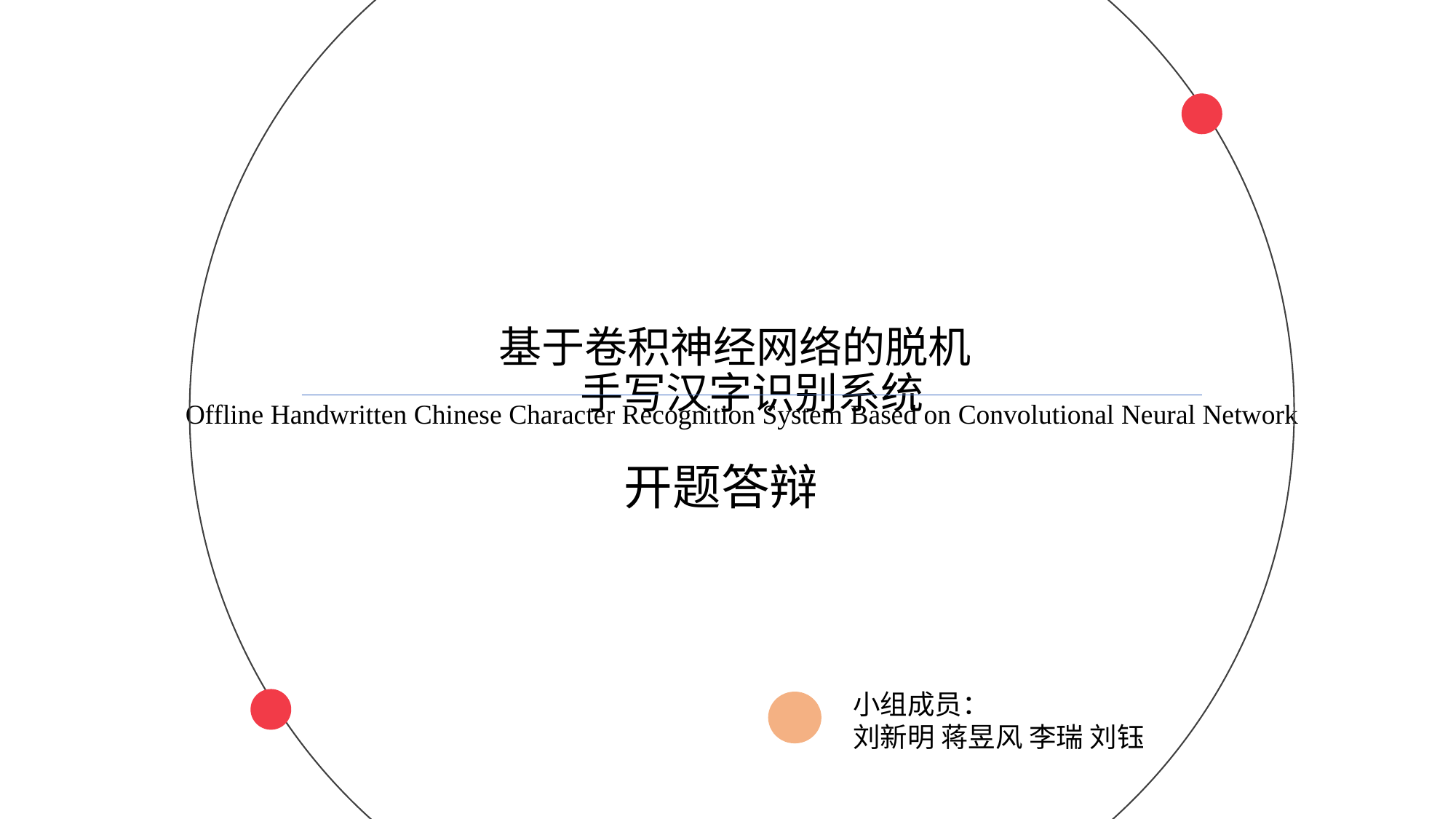

# 基于卷积神经网络的脱机 　手写汉字识别系统
Offline Handwritten Chinese Character Recognition System Based on Convolutional Neural Network

开题答辩
小组成员：
刘新明 蒋昱风 李瑞 刘钰